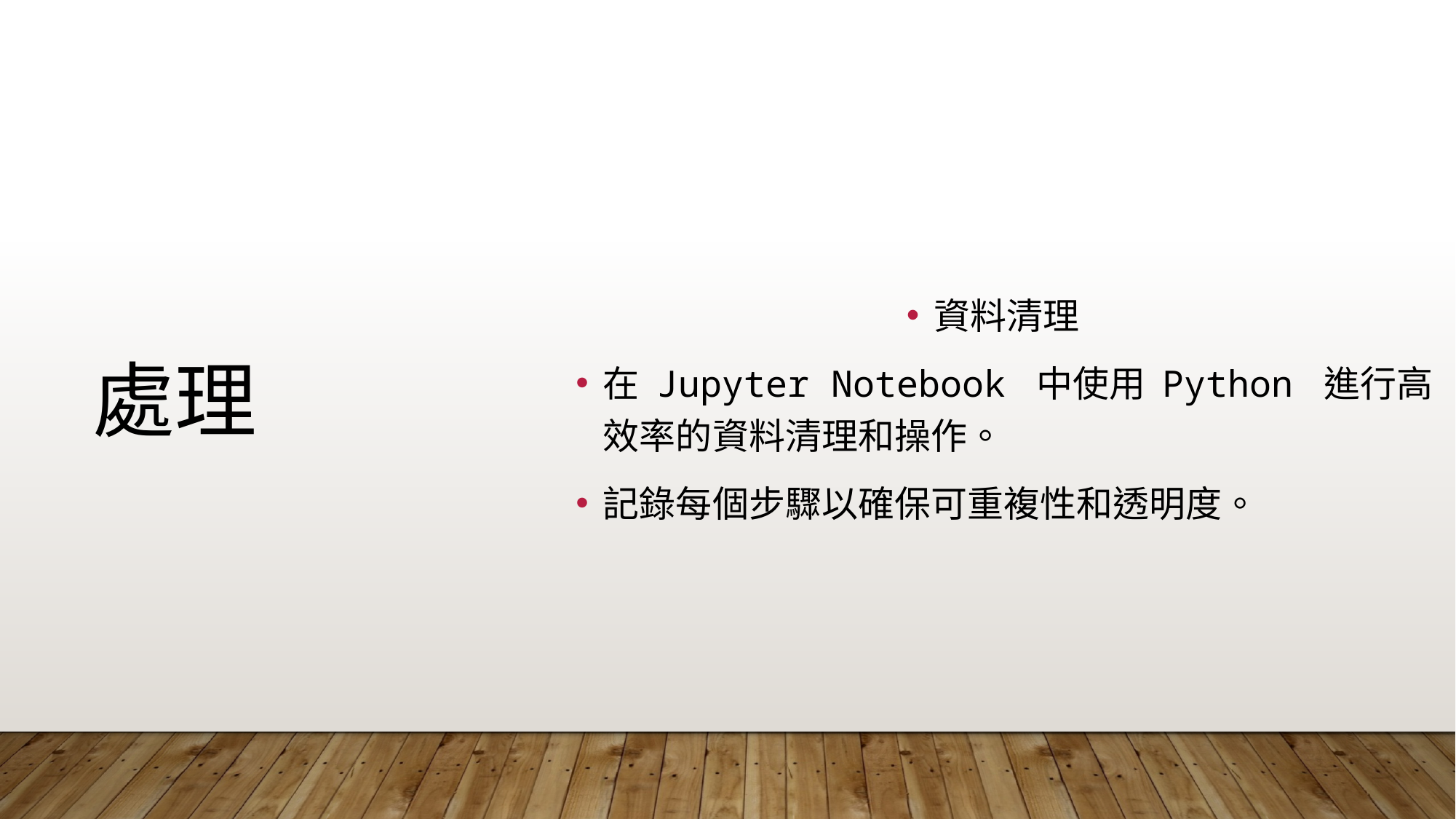

資料清理
在 Jupyter Notebook 中使用 Python 進行高效率的資料清理和操作。
記錄每個步驟以確保可重複性和透明度。
# 處理